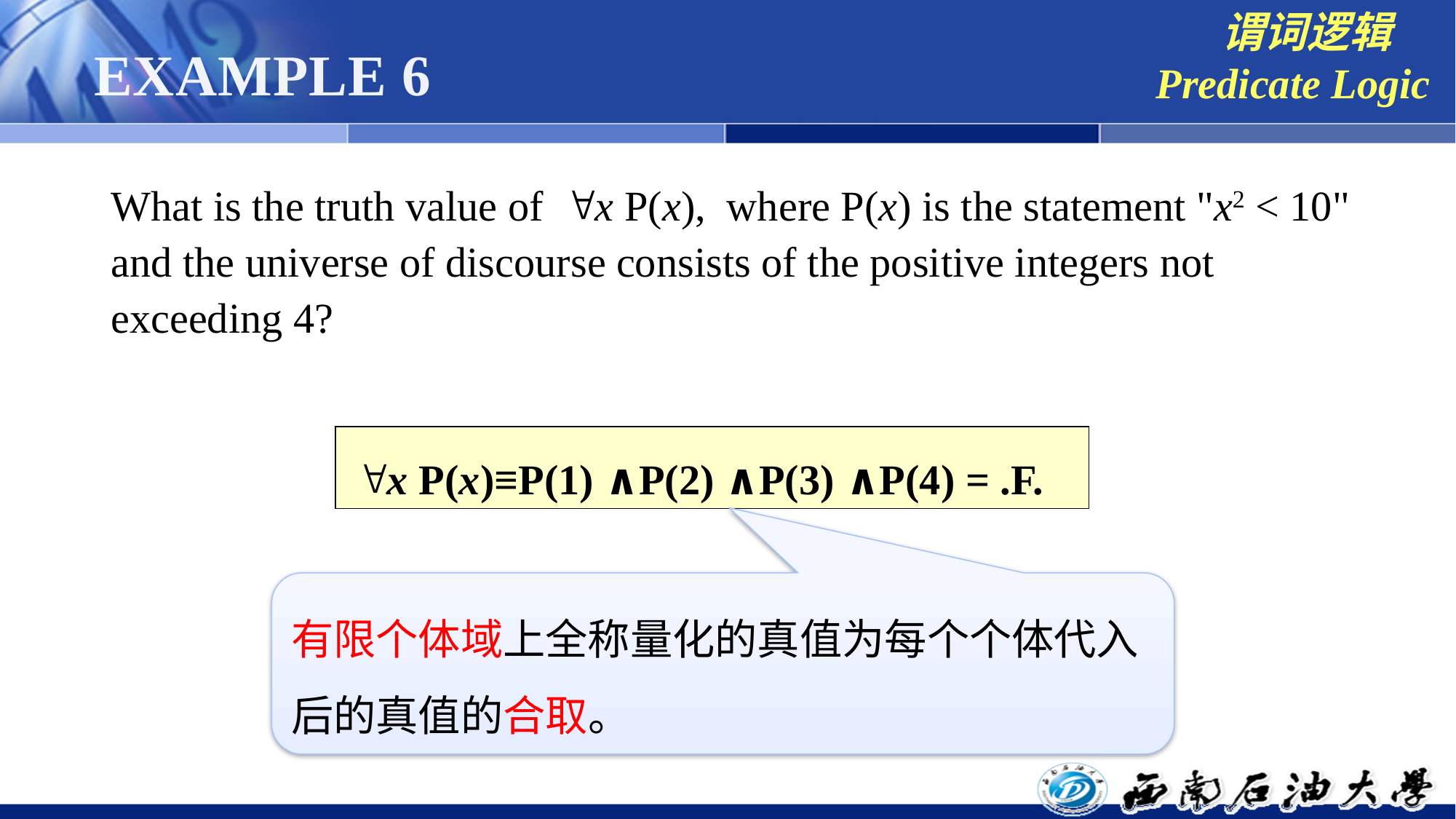

谓词逻辑
Predicate Logic
# EXAMPLE 6
What is the truth value of  ∀x P(x),  where P(x) is the statement "x2 < 10"  and the universe of discourse consists of the positive integers not exceeding 4?
 ∀x P(x)≡P(1) ∧P(2) ∧P(3) ∧P(4) = .F.
有限个体域上全称量化的真值为每个个体代入后的真值的合取。